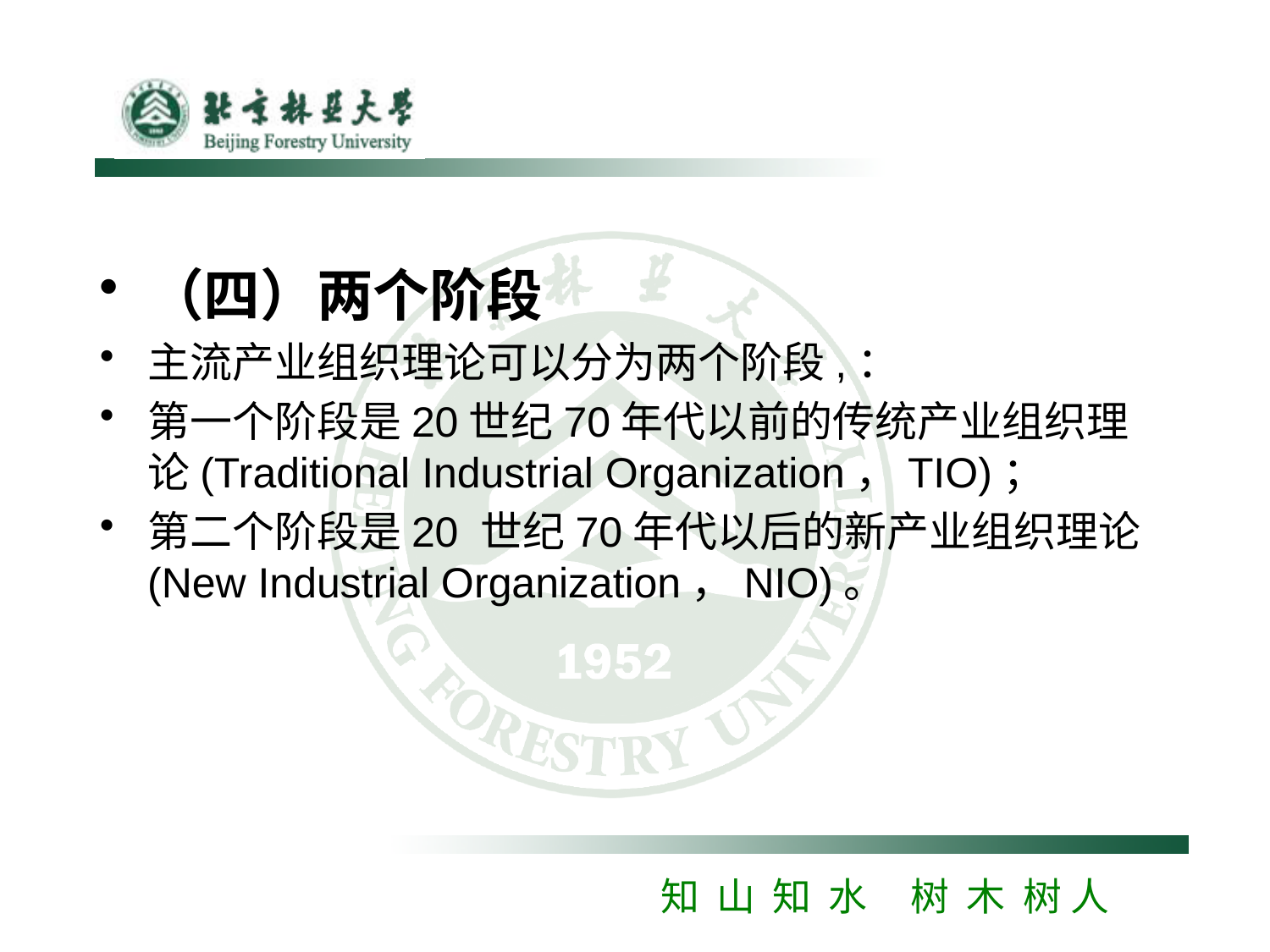

#
（四）两个阶段
主流产业组织理论可以分为两个阶段,：
第一个阶段是20世纪70年代以前的传统产业组织理论(Traditional Industrial Organization，TIO)；
第二个阶段是20 世纪70年代以后的新产业组织理论(New Industrial Organization，NIO)。